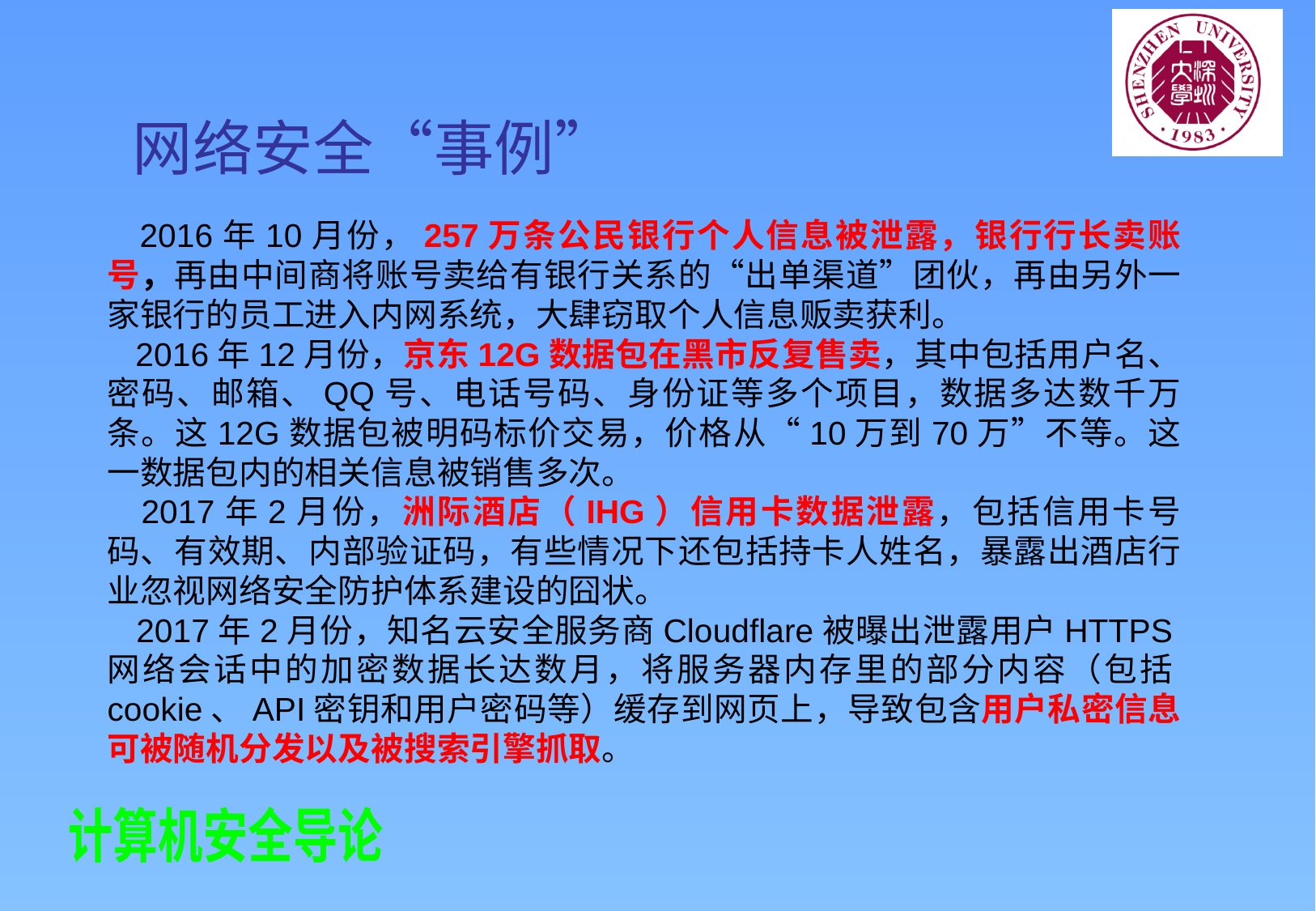

网络安全“事例”
   2016年10月份，257万条公民银行个人信息被泄露，银行行长卖账号，再由中间商将账号卖给有银行关系的“出单渠道”团伙，再由另外一家银行的员工进入内网系统，大肆窃取个人信息贩卖获利。
   2016年12月份，京东12G数据包在黑市反复售卖，其中包括用户名、密码、邮箱、QQ号、电话号码、身份证等多个项目，数据多达数千万条。这12G数据包被明码标价交易，价格从“10万到70万”不等。这一数据包内的相关信息被销售多次。
   2017年2月份，洲际酒店（IHG）信用卡数据泄露，包括信用卡号码、有效期、内部验证码，有些情况下还包括持卡人姓名，暴露出酒店行业忽视网络安全防护体系建设的囧状。
   2017年2月份，知名云安全服务商Cloudflare被曝出泄露用户HTTPS网络会话中的加密数据长达数月，将服务器内存里的部分内容（包括cookie、API密钥和用户密码等）缓存到网页上，导致包含用户私密信息可被随机分发以及被搜索引擎抓取。